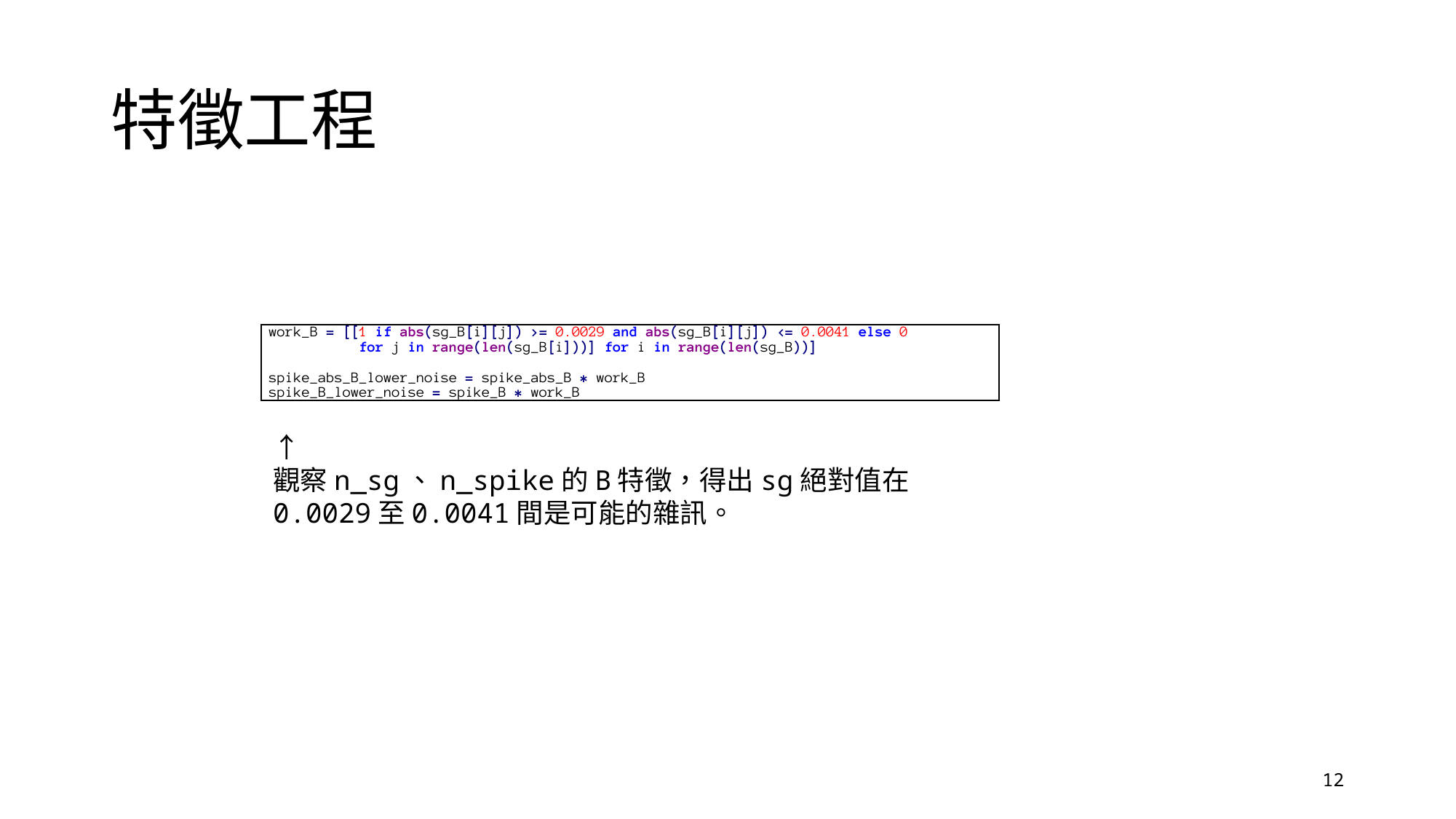

# 特徵工程
| work\_B = [[1 if abs(sg\_B[i][j]) >= 0.0029 and abs(sg\_B[i][j]) <= 0.0041 else 0 for j in range(len(sg\_B[i]))] for i in range(len(sg\_B))]   spike\_abs\_B\_lower\_noise = spike\_abs\_B \* work\_B spike\_B\_lower\_noise = spike\_B \* work\_B |
| --- |
↑
觀察n_sg、n_spike的B特徵，得出sg絕對值在0.0029至0.0041間是可能的雜訊。
12